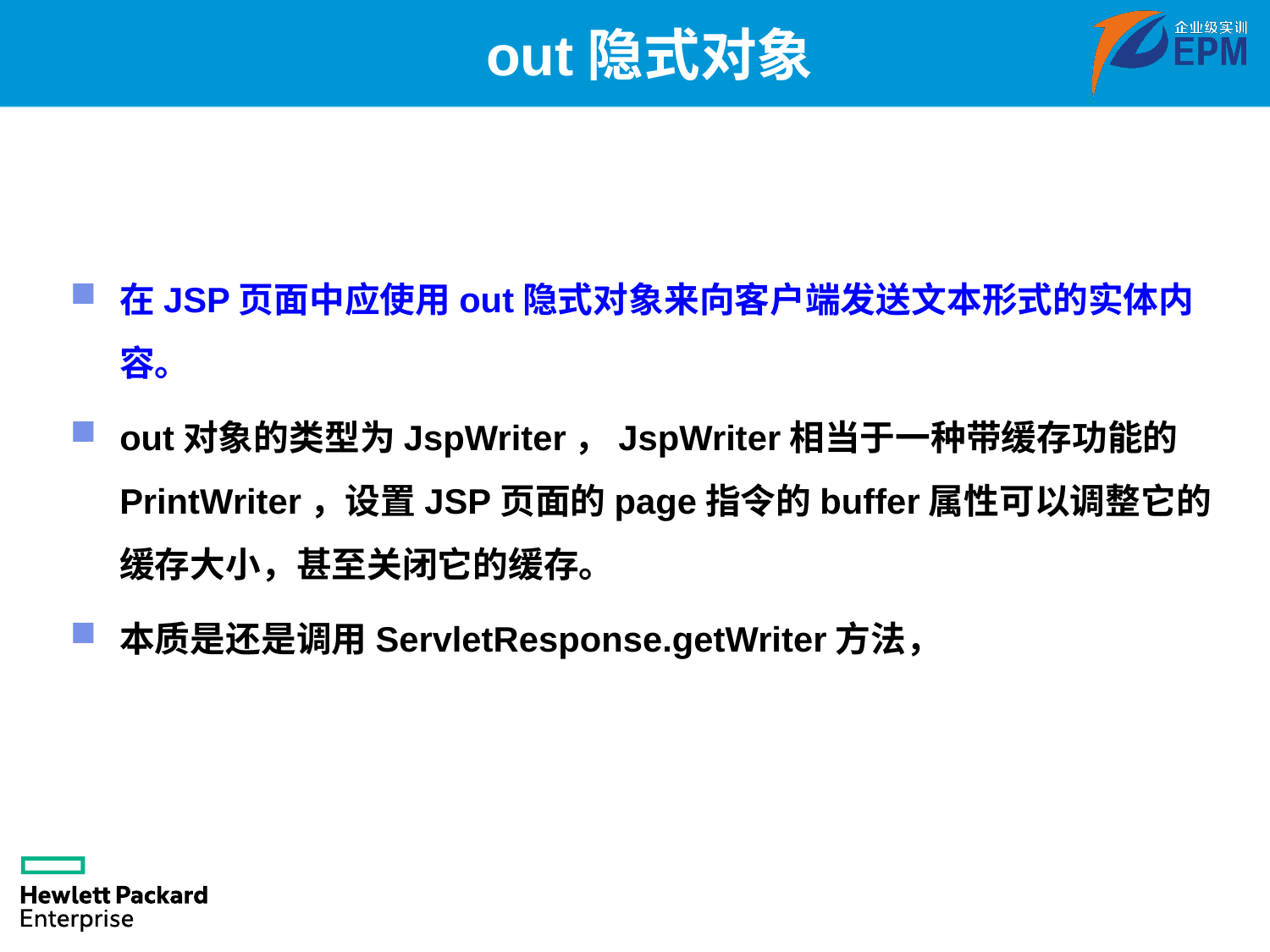

# out隐式对象
在JSP页面中应使用out隐式对象来向客户端发送文本形式的实体内容。
out对象的类型为JspWriter，JspWriter相当于一种带缓存功能的PrintWriter，设置JSP页面的page指令的buffer属性可以调整它的缓存大小，甚至关闭它的缓存。
本质是还是调用ServletResponse.getWriter方法，